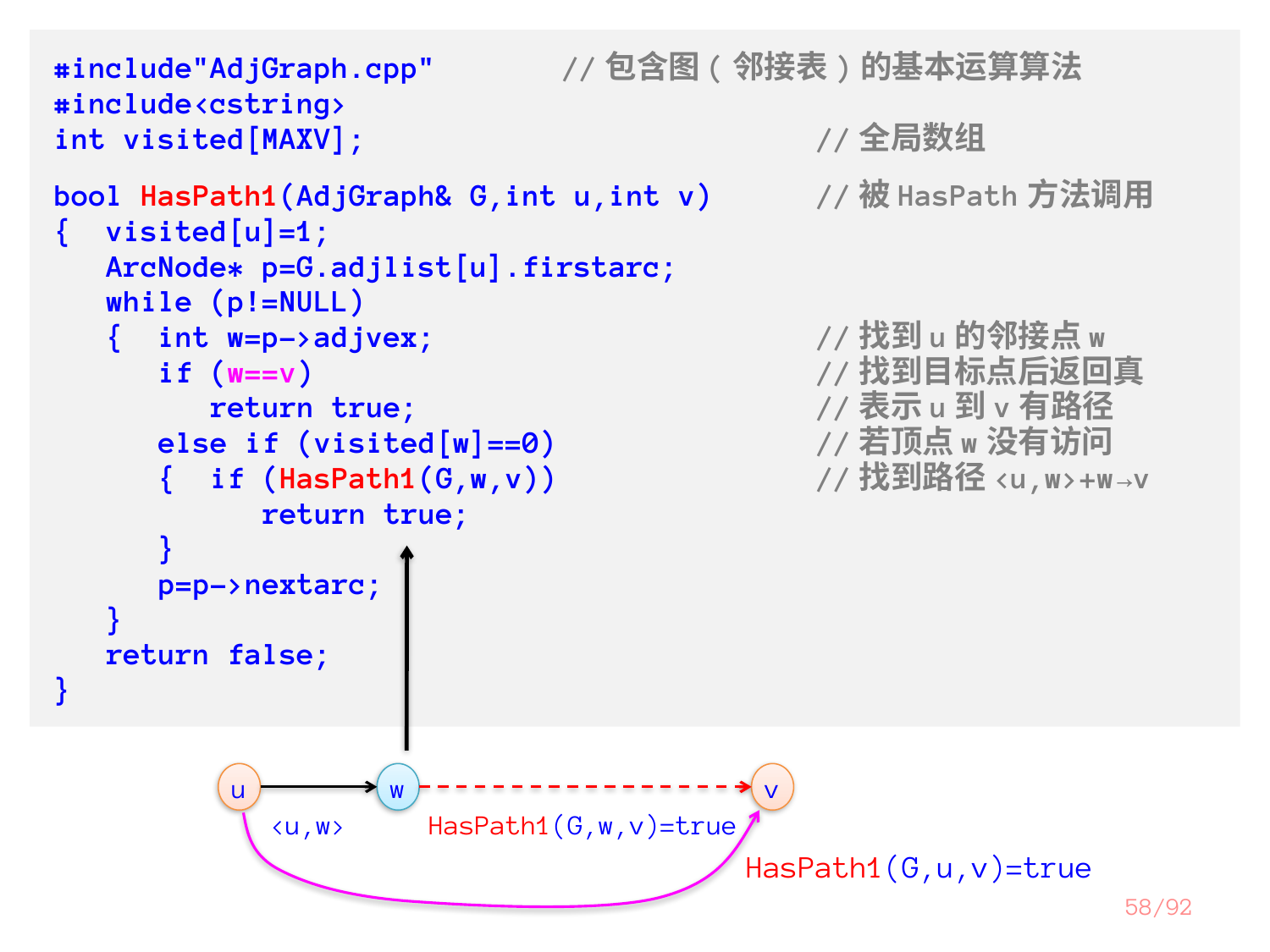

#include"AdjGraph.cpp"	//包含图(邻接表)的基本运算算法
#include<cstring>
int visited[MAXV];				//全局数组
bool HasPath1(AdjGraph& G,int u,int v)	//被HasPath方法调用
{  visited[u]=1;
   ArcNode* p=G.adjlist[u].firstarc;
   while (p!=NULL)
   {  int w=p->adjvex;			//找到u的邻接点w
      if (w==v)				//找到目标点后返回真
         return true;				//表示u到v有路径
      else if (visited[w]==0)			//若顶点w没有访问
      {  if (HasPath1(G,w,v))			//找到路径<u,w>+w→v
            return true;
      }
      p=p->nextarc;
   }
   return false;
}
u
w
v
<u,w>
HasPath1(G,w,v)=true

HasPath1(G,u,v)=true
58/92